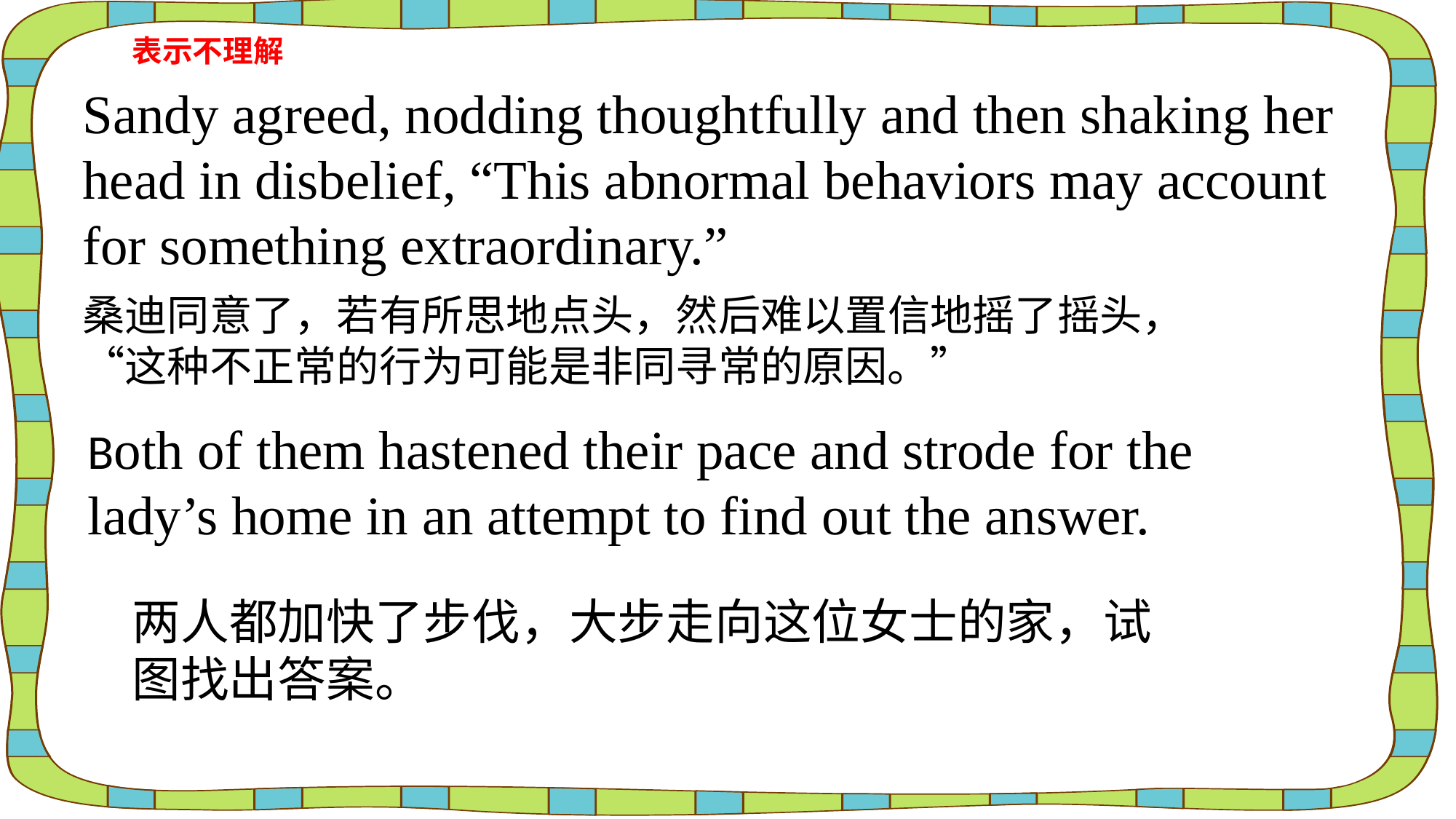

表示不理解
Sandy agreed, nodding thoughtfully and then shaking her head in disbelief, “This abnormal behaviors may account for something extraordinary.”
桑迪同意了，若有所思地点头，然后难以置信地摇了摇头，“这种不正常的行为可能是非同寻常的原因。”
Both of them hastened their pace and strode for the lady’s home in an attempt to find out the answer.
两人都加快了步伐，大步走向这位女士的家，试图找出答案。